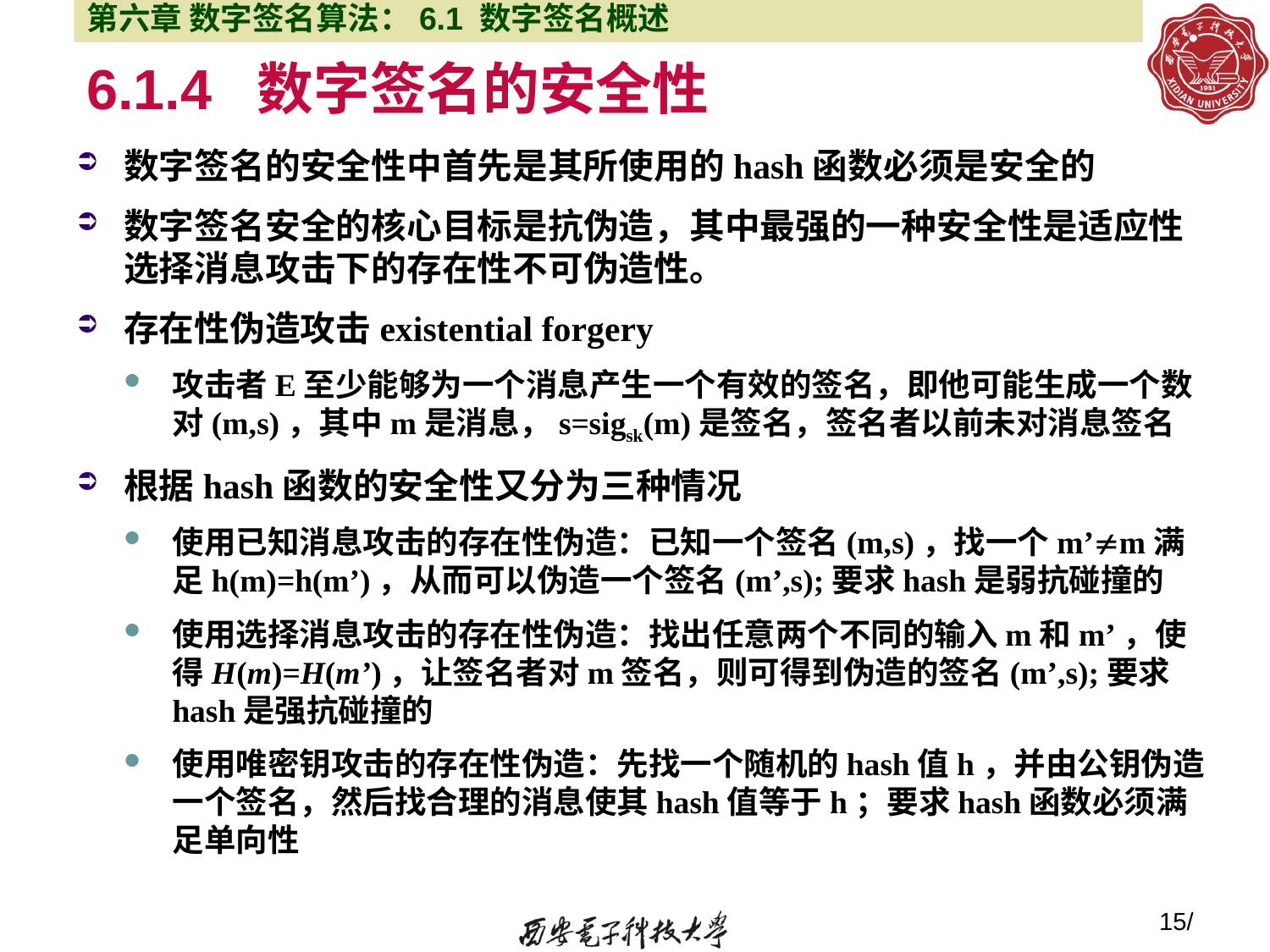

第六章 数字签名算法：6.1 数字签名概述
# 6.1.4  数字签名的安全性
数字签名的安全性中首先是其所使用的hash函数必须是安全的
数字签名安全的核心目标是抗伪造，其中最强的一种安全性是适应性选择消息攻击下的存在性不可伪造性。
存在性伪造攻击existential forgery
攻击者E至少能够为一个消息产生一个有效的签名，即他可能生成一个数对(m,s)，其中m是消息，s=sigsk(m)是签名，签名者以前未对消息签名
根据hash函数的安全性又分为三种情况
使用已知消息攻击的存在性伪造：已知一个签名(m,s)，找一个m’≠m满足h(m)=h(m’)，从而可以伪造一个签名(m’,s);要求hash是弱抗碰撞的
使用选择消息攻击的存在性伪造：找出任意两个不同的输入m和m’，使得H(m)=H(m’)，让签名者对m签名，则可得到伪造的签名(m’,s);要求hash是强抗碰撞的
使用唯密钥攻击的存在性伪造：先找一个随机的hash值h，并由公钥伪造一个签名，然后找合理的消息使其hash值等于h；要求hash函数必须满足单向性
15/